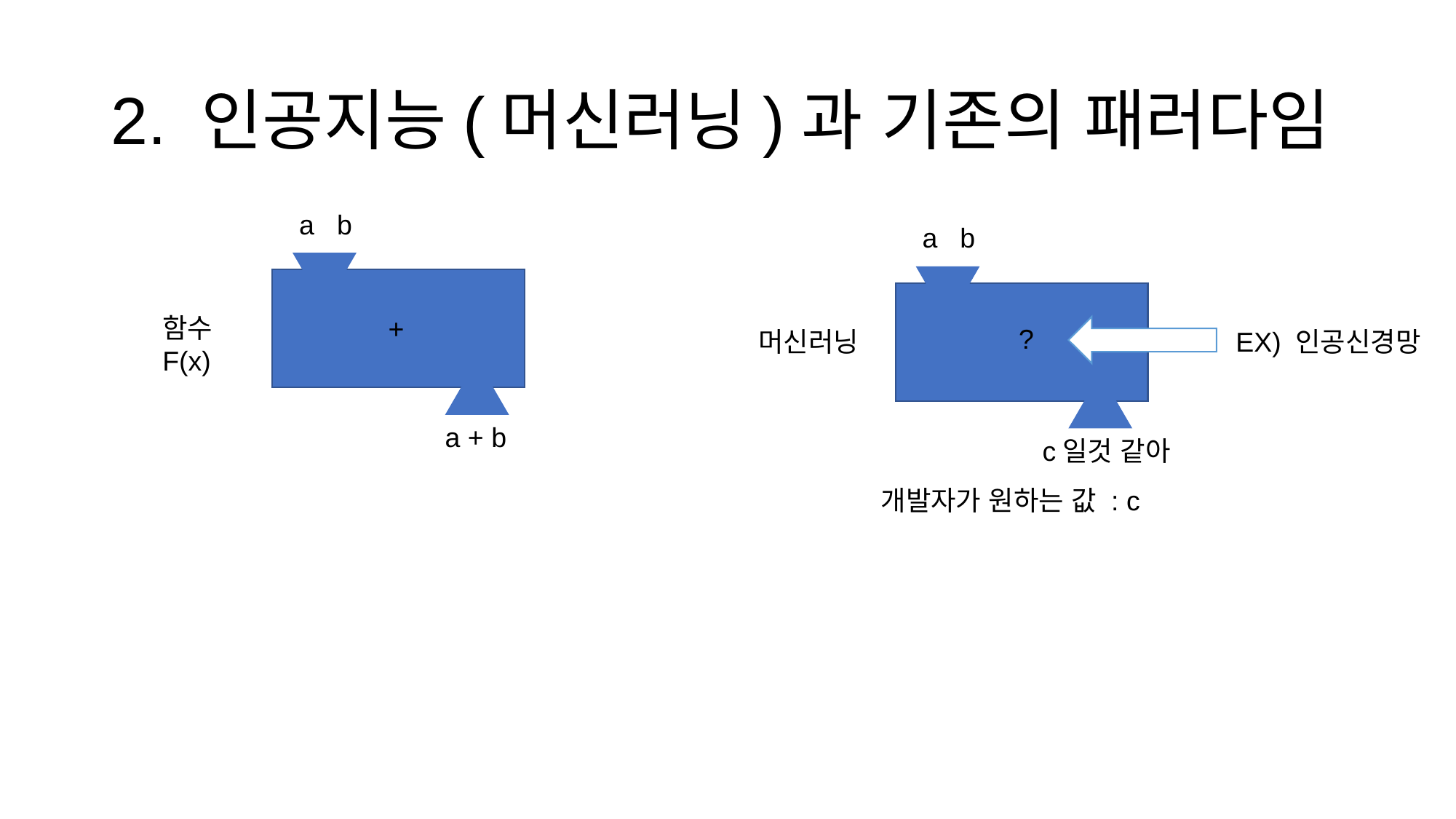

# 2. 인공지능(머신러닝)과 기존의 패러다임
a   b

함수F(x)
+
a + b
a   b

?
EX) 인공신경망
머신러닝
   c일것 같아
개발자가 원하는 값 : c